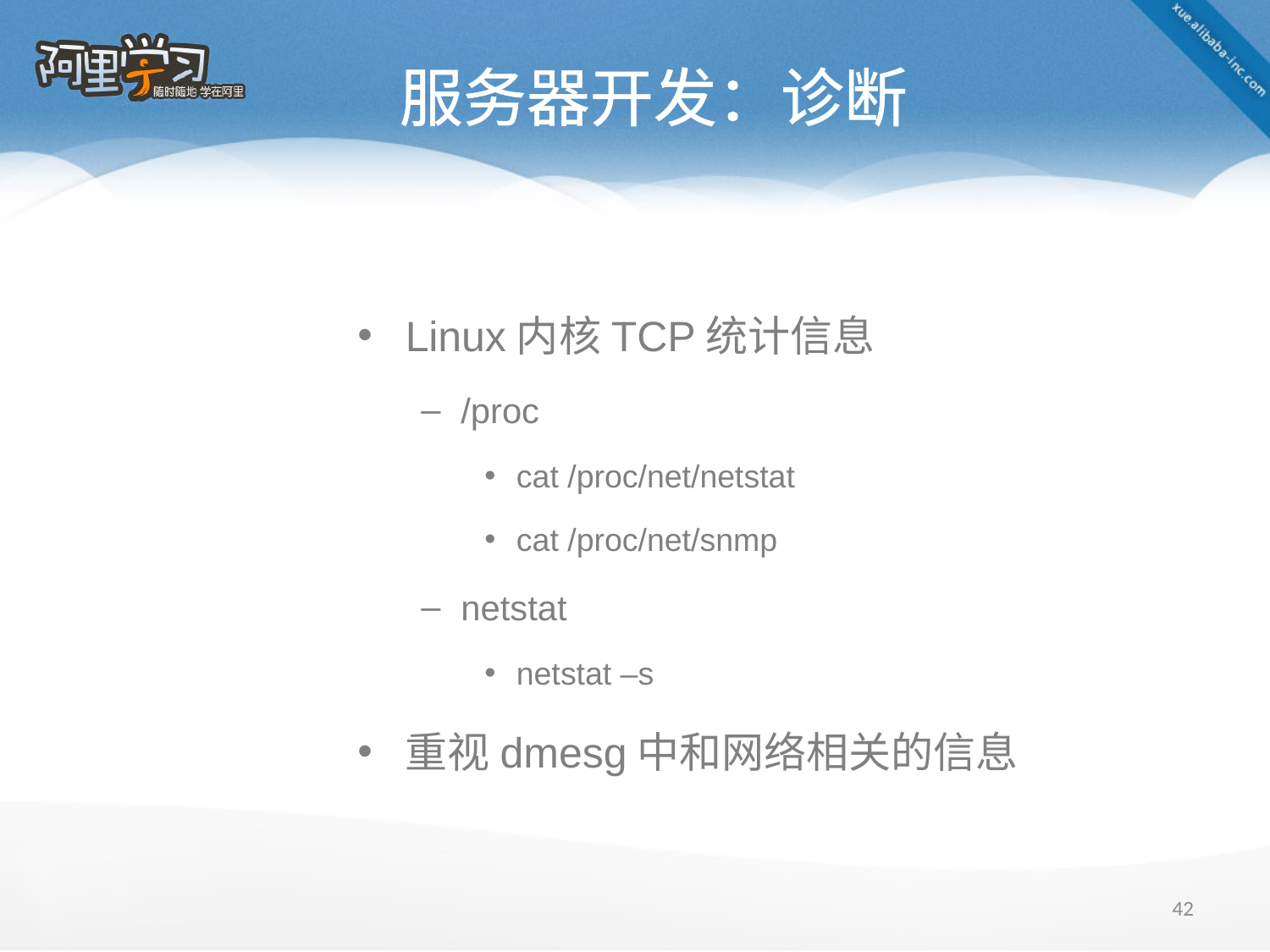

# 服务器开发：诊断
Linux内核TCP统计信息
/proc
cat /proc/net/netstat
cat /proc/net/snmp
netstat
netstat –s
重视dmesg中和网络相关的信息
42